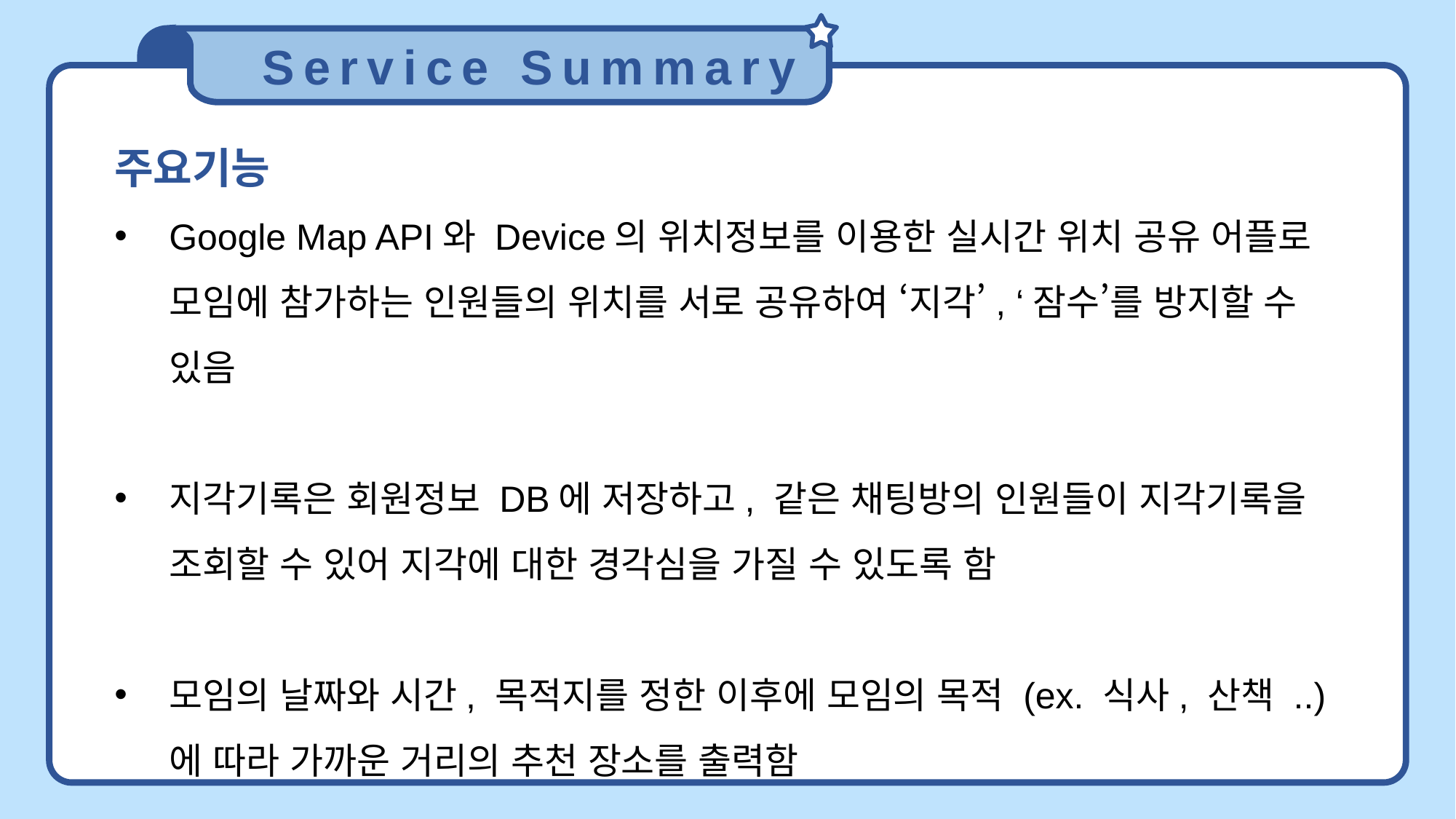

Service Summary

주요기능
Google Map API와 Device의 위치정보를 이용한 실시간 위치 공유 어플로
모임에 참가하는 인원들의 위치를 서로 공유하여 ‘지각’, ‘잠수’를 방지할 수 있음

지각기록은 회원정보 DB에 저장하고, 같은 채팅방의 인원들이 지각기록을 조회할 수 있어 지각에 대한 경각심을 가질 수 있도록 함

모임의 날짜와 시간, 목적지를 정한 이후에 모임의 목적 (ex. 식사, 산책 ..)에 따라 가까운 거리의 추천 장소를 출력함